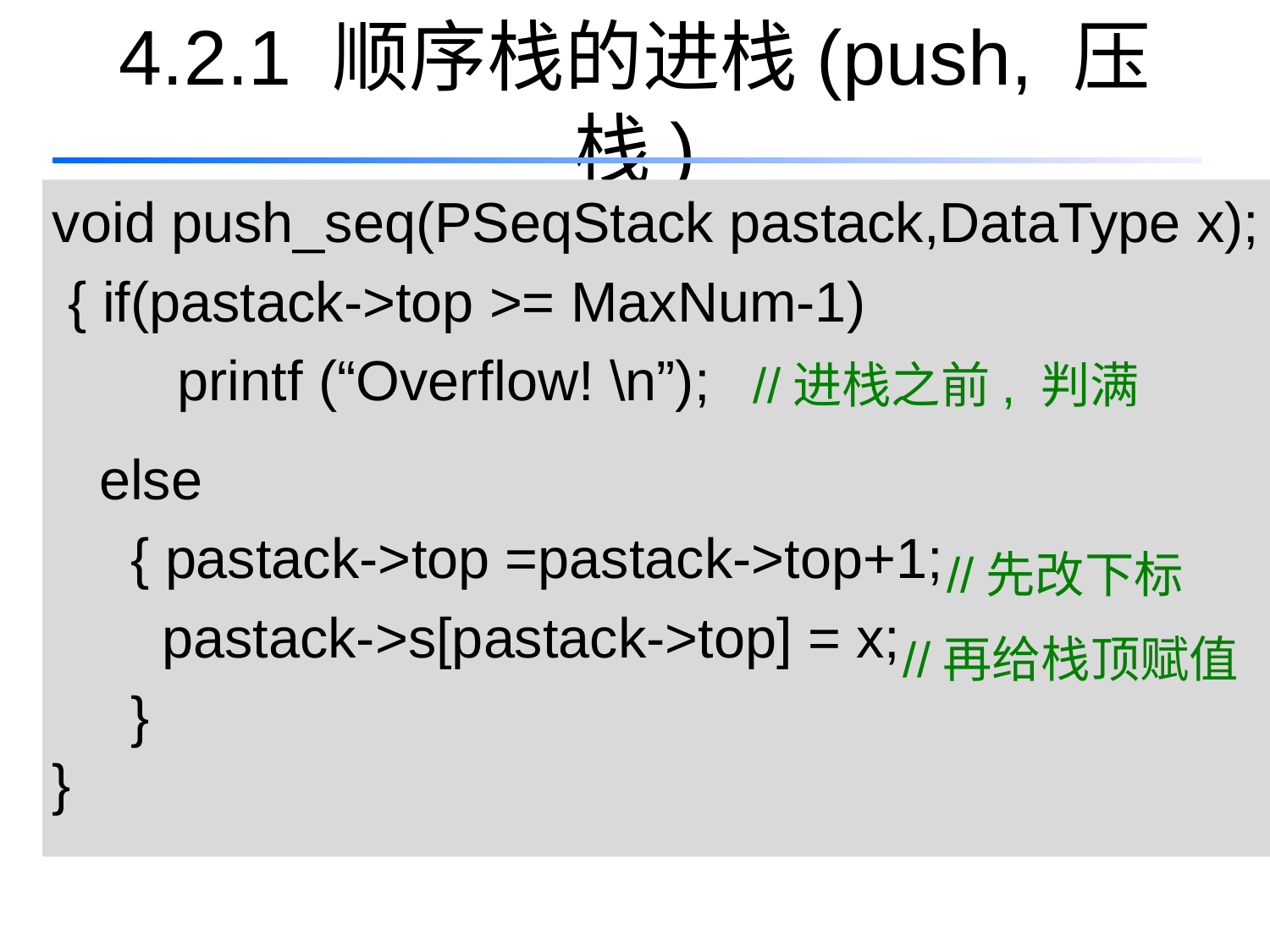

# 4.2.1 顺序栈的进栈(push, 压栈)

void push_seq(PSeqStack pastack,DataType x);
 { if(pastack->top >= MaxNum-1)
        printf (“Overflow! \n”);
   else
     { pastack->top =pastack->top+1;
       pastack->s[pastack->top] = x;
     }
}
//进栈之前, 判满
//先改下标
//再给栈顶赋值